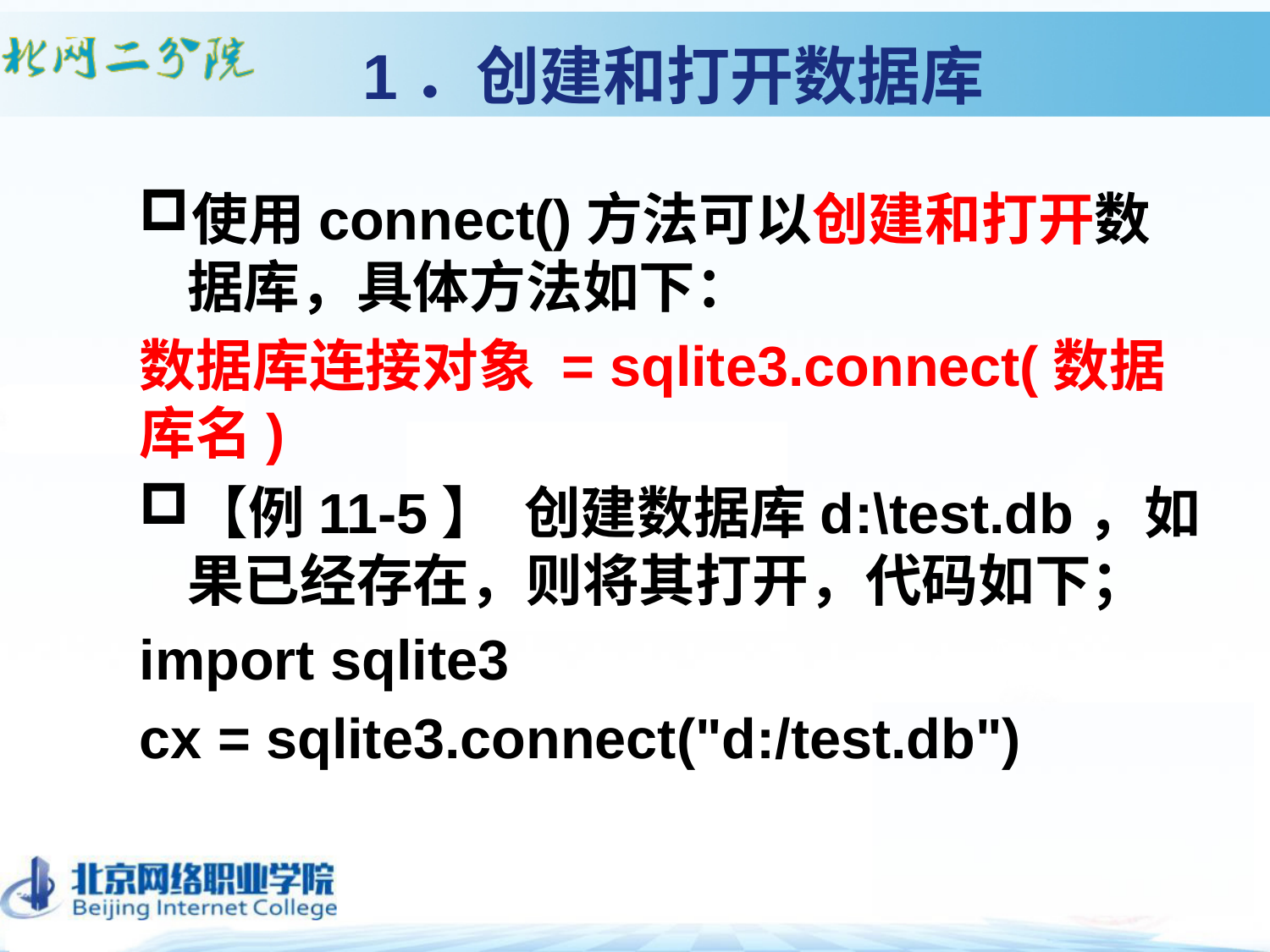

# 1．创建和打开数据库
使用connect()方法可以创建和打开数据库，具体方法如下：
数据库连接对象 = sqlite3.connect(数据库名)
【例11-5】  创建数据库d:\test.db，如果已经存在，则将其打开，代码如下；
import sqlite3
cx = sqlite3.connect("d:/test.db")